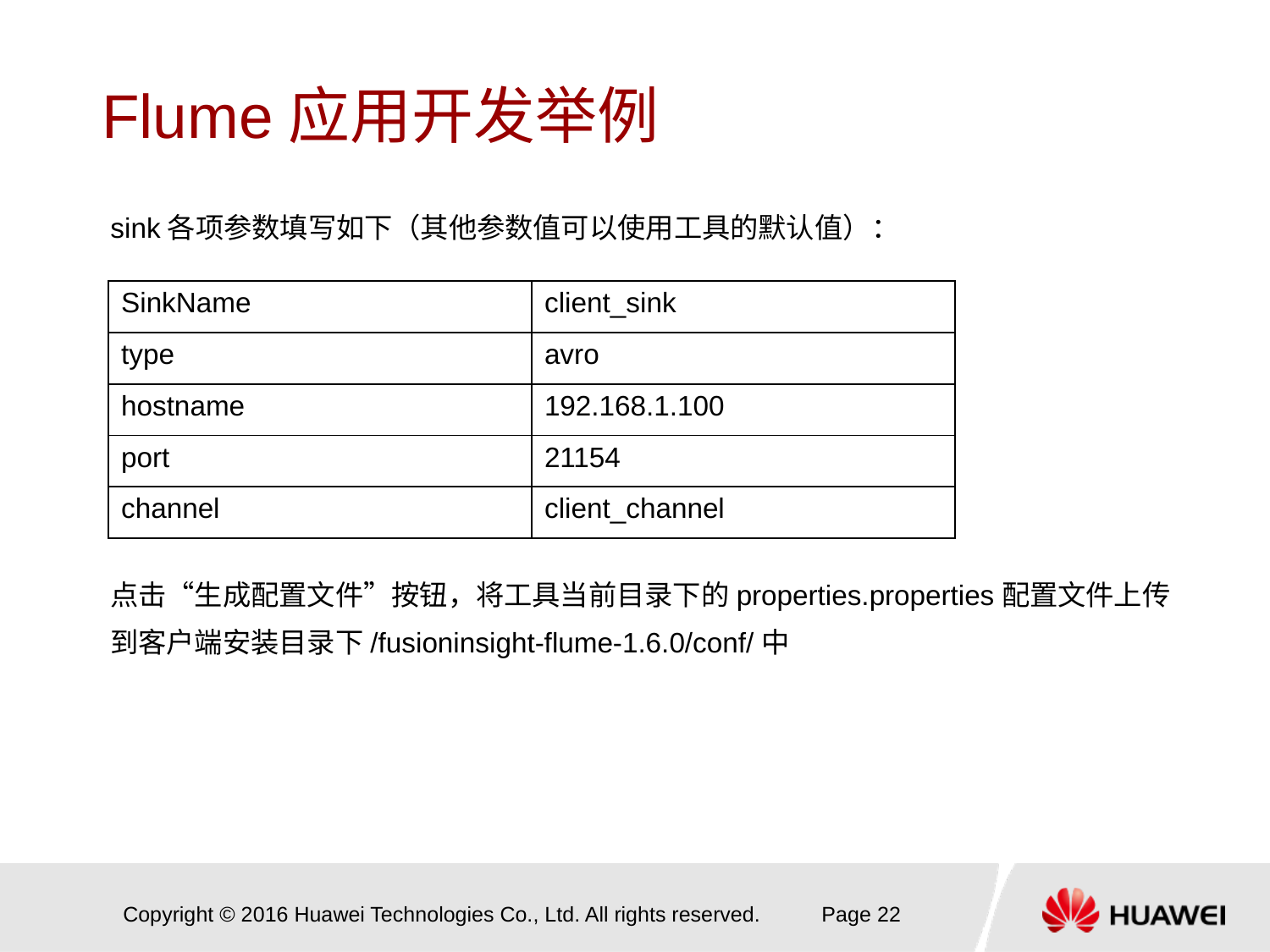

# Flume应用开发举例
sink各项参数填写如下（其他参数值可以使用工具的默认值）：

点击“生成配置文件”按钮，将工具当前目录下的properties.properties配置文件上传到客户端安装目录下/fusioninsight-flume-1.6.0/conf/中

| SinkName | client\_sink |
| --- | --- |
| type | avro |
| hostname | 192.168.1.100 |
| port | 21154 |
| channel | client\_channel |